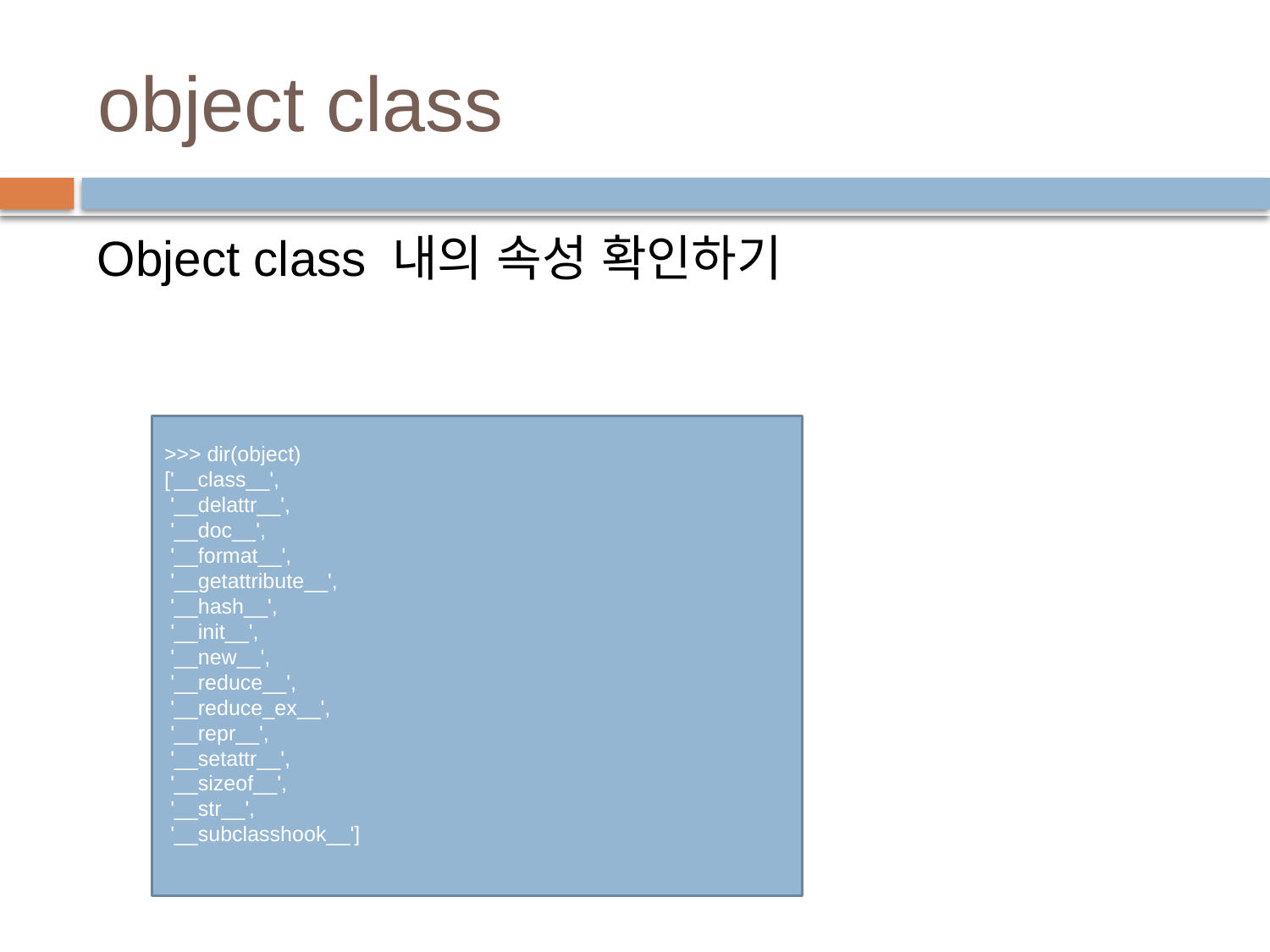

# object class
Object class 내의 속성 확인하기
>>> dir(object)
['__class__',
 '__delattr__',
 '__doc__',
 '__format__',
 '__getattribute__',
 '__hash__',
 '__init__',
 '__new__',
 '__reduce__',
 '__reduce_ex__',
 '__repr__',
 '__setattr__',
 '__sizeof__',
 '__str__',
 '__subclasshook__']